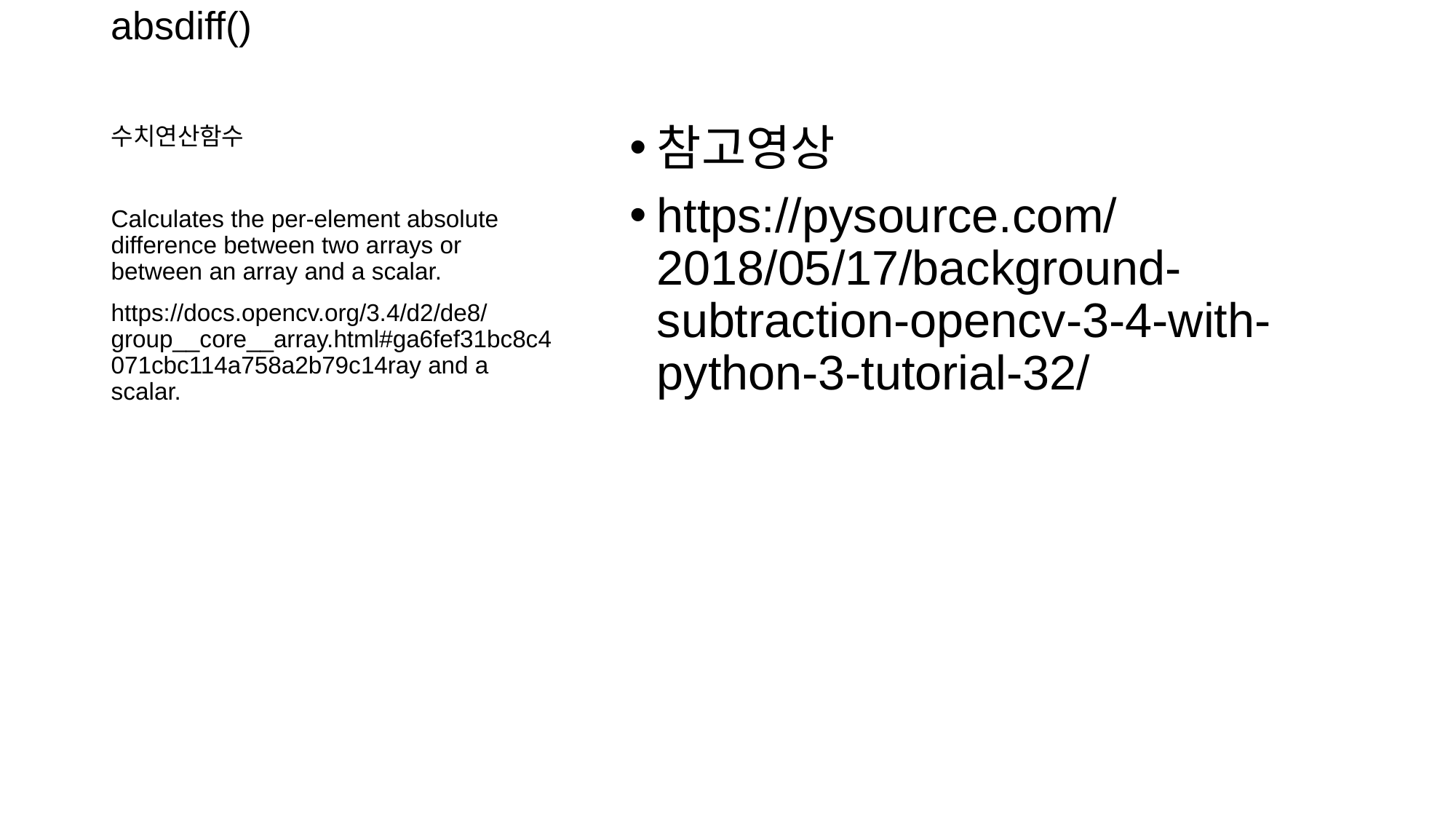

# absdiff()
참고영상
https://pysource.com/2018/05/17/background-subtraction-opencv-3-4-with-python-3-tutorial-32/
수치연산함수

Calculates the per-element absolute difference between two arrays or between an array and a scalar.
https://docs.opencv.org/3.4/d2/de8/group__core__array.html#ga6fef31bc8c4071cbc114a758a2b79c14ray and a scalar.